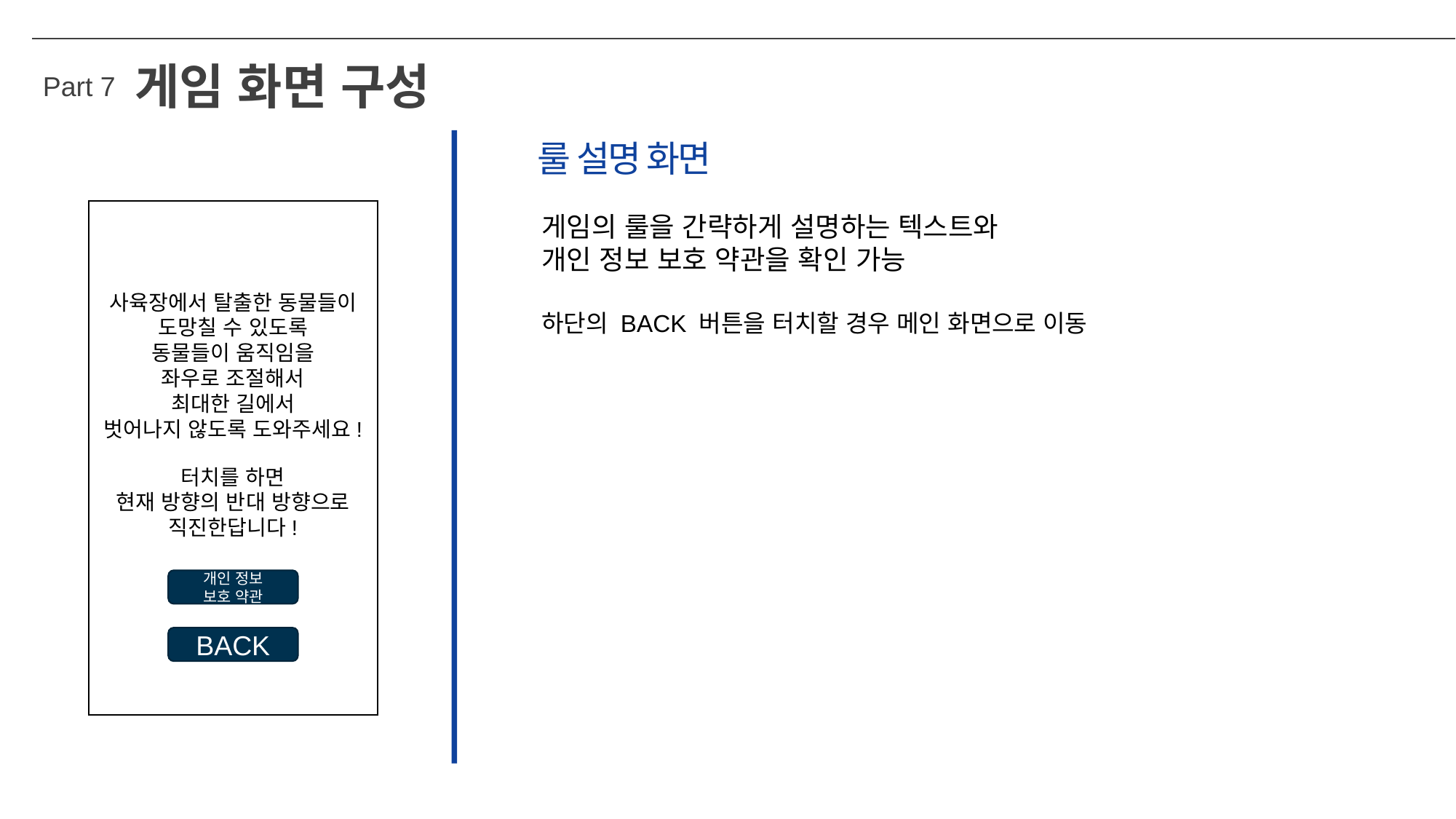

게임 화면 구성
Part 7
룰 설명 화면

게임의 룰을 간략하게 설명하는 텍스트와
개인 정보 보호 약관을 확인 가능

하단의 BACK 버튼을 터치할 경우 메인 화면으로 이동
사육장에서 탈출한 동물들이
도망칠 수 있도록
동물들이 움직임을
좌우로 조절해서
최대한 길에서
벗어나지 않도록 도와주세요!

터치를 하면
현재 방향의 반대 방향으로
직진한답니다!
개인 정보
보호 약관
BACK